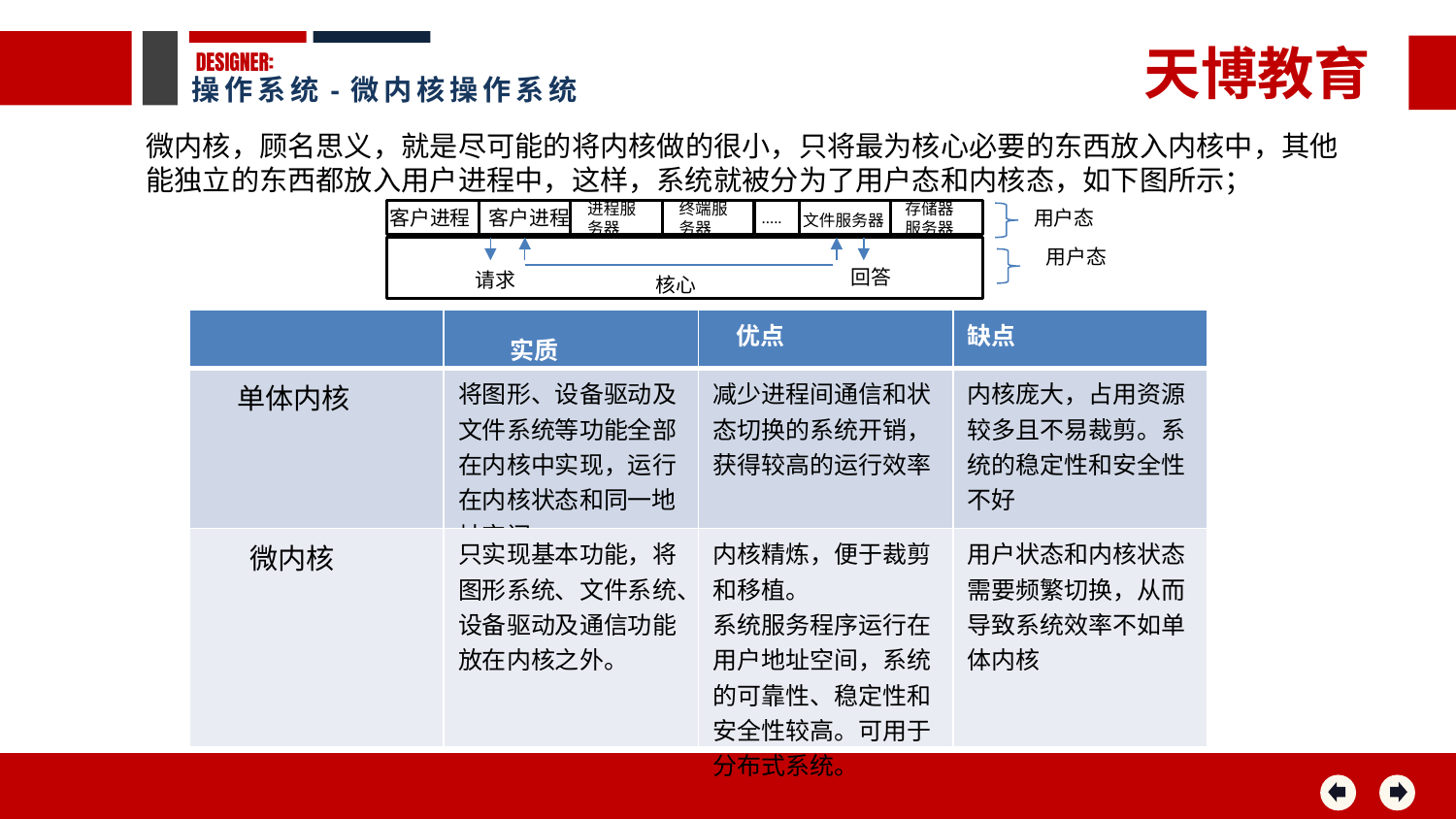

天博教育
DESIGNER:
操作系统-微内核操作系统
微内核，顾名思义，就是尽可能的将内核做的很小，只将最为核心必要的东西放入内核中，其他能独立的东西都放入用户进程中，这样，系统就被分为了用户态和内核态，如下图所示；
进程服务器
终端服务器
存储器
服务器
客户进程    客户进程
用户态

.....

文件服务器

用户态

回答
请求
核心
|  | 实质 | 优点 | 缺点 |
| --- | --- | --- | --- |
| 单体内核 | 将图形、设备驱动及文件系统等功能全部在内核中实现，运行在内核状态和同一地址空间 | 减少进程间通信和状态切换的系统开销，获得较高的运行效率 | 内核庞大，占用资源较多且不易裁剪。系统的稳定性和安全性不好 |
| 微内核 | 只实现基本功能，将图形系统、文件系统、设备驱动及通信功能放在内核之外。 | 内核精炼，便于裁剪和移植。 系统服务程序运行在用户地址空间，系统的可靠性、稳定性和安全性较高。可用于分布式系统。 | 用户状态和内核状态需要频繁切换，从而导致系统效率不如单体内核 |